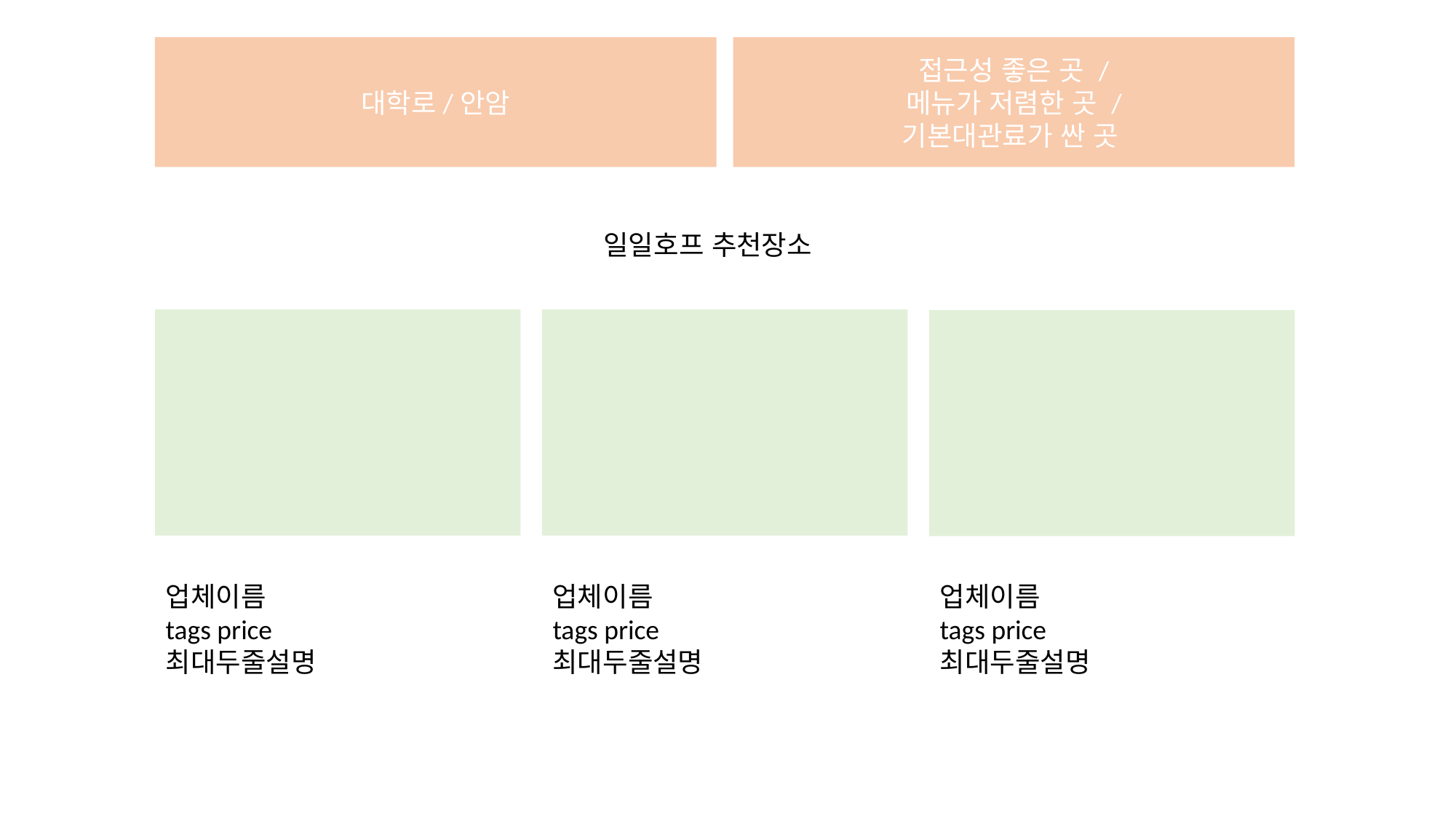

대학로/안암
접근성 좋은 곳 /
메뉴가 저렴한 곳 /
기본대관료가 싼 곳
일일호프 추천장소

업체이름
tags price
최대두줄설명
업체이름
tags price
최대두줄설명
업체이름
tags price
최대두줄설명